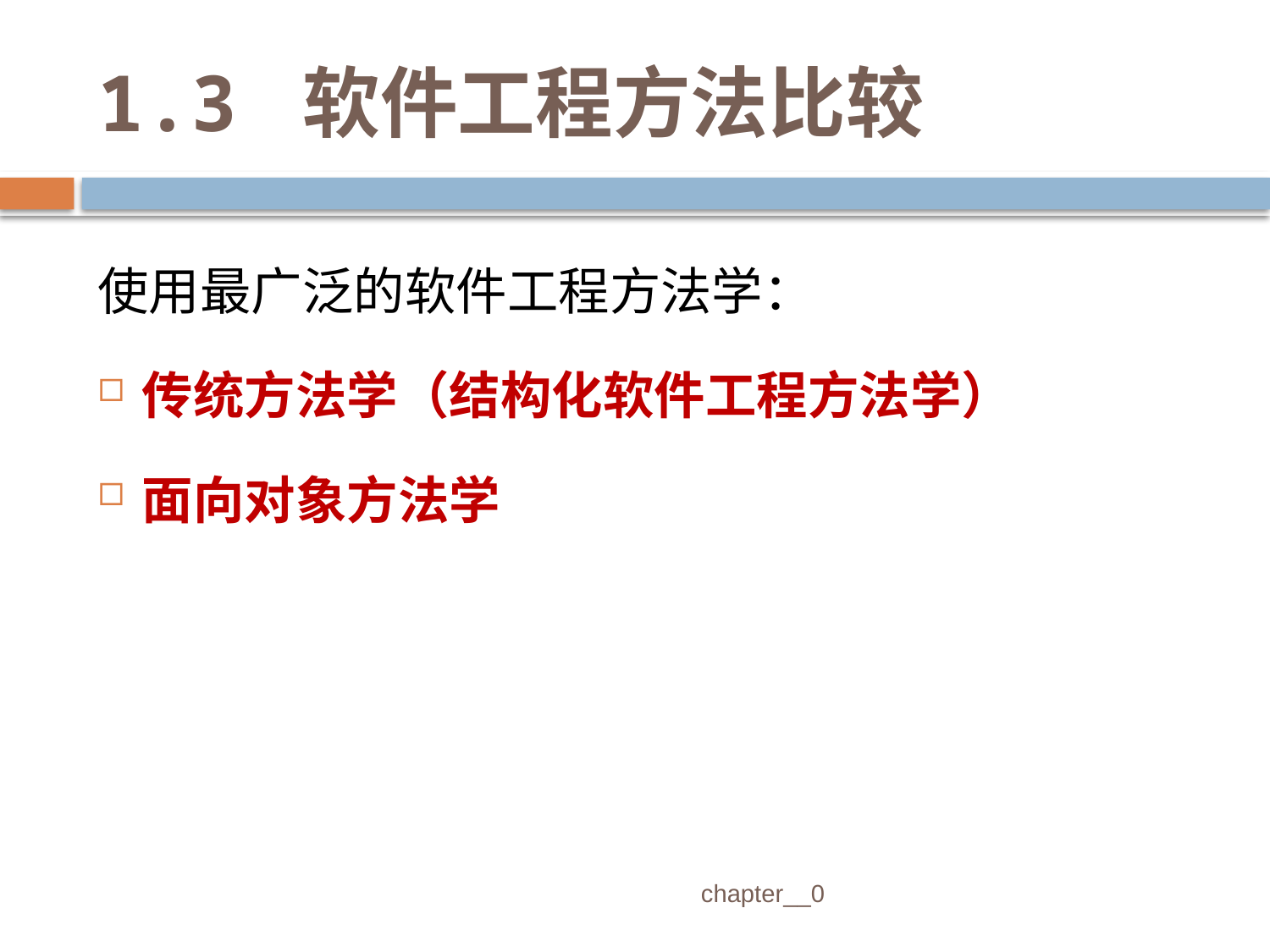

# 1.3 软件工程方法比较
21
使用最广泛的软件工程方法学：
传统方法学（结构化软件工程方法学）
面向对象方法学
 chapter__0